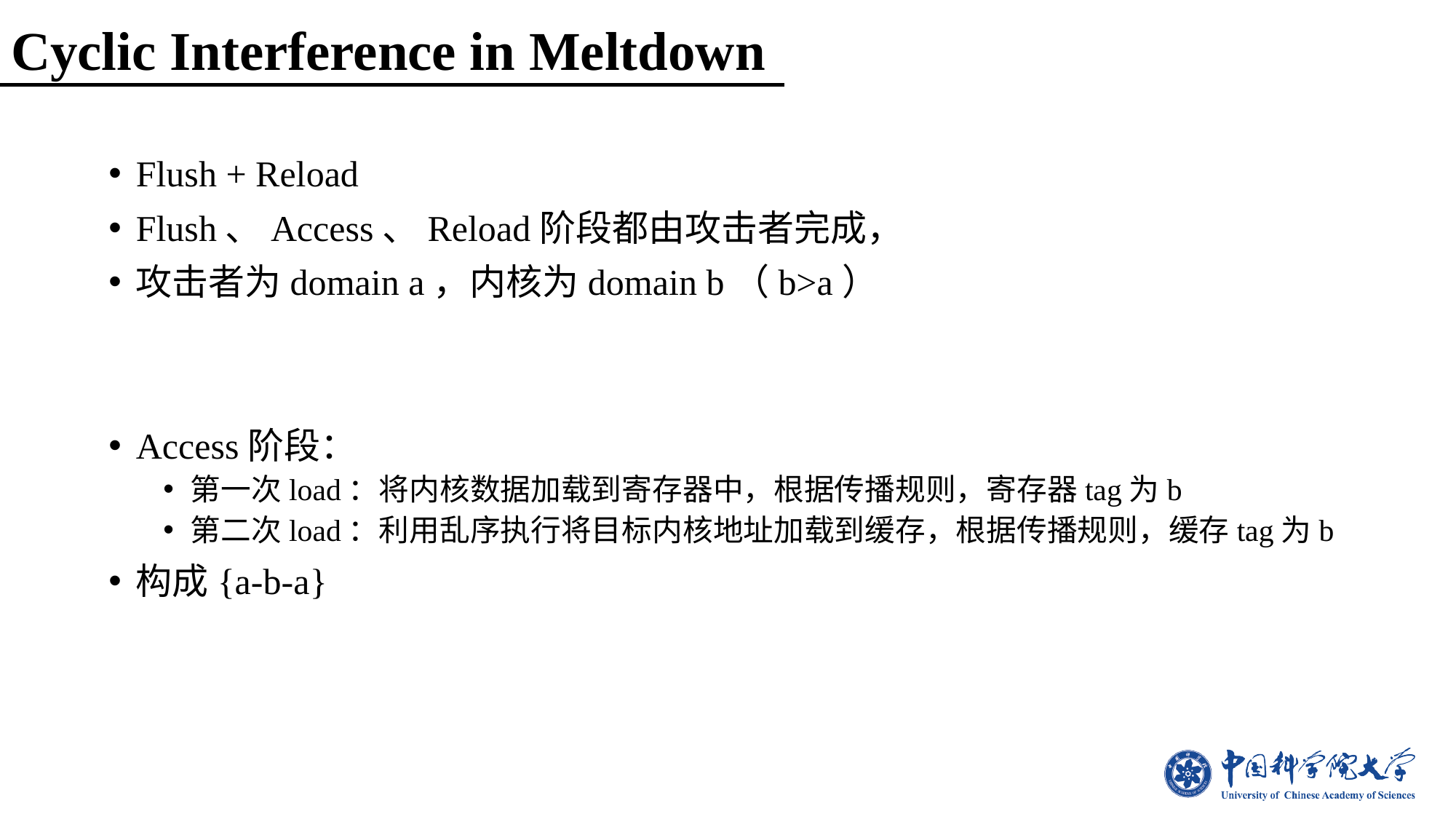

# Cyclic Interference in Meltdown
Flush + Reload
Flush、Access、Reload阶段都由攻击者完成，
攻击者为domain a，内核为domain b（b>a）

Access阶段：
第一次load：将内核数据加载到寄存器中，根据传播规则，寄存器tag为b
第二次load：利用乱序执行将目标内核地址加载到缓存，根据传播规则，缓存tag为b
构成{a-b-a}